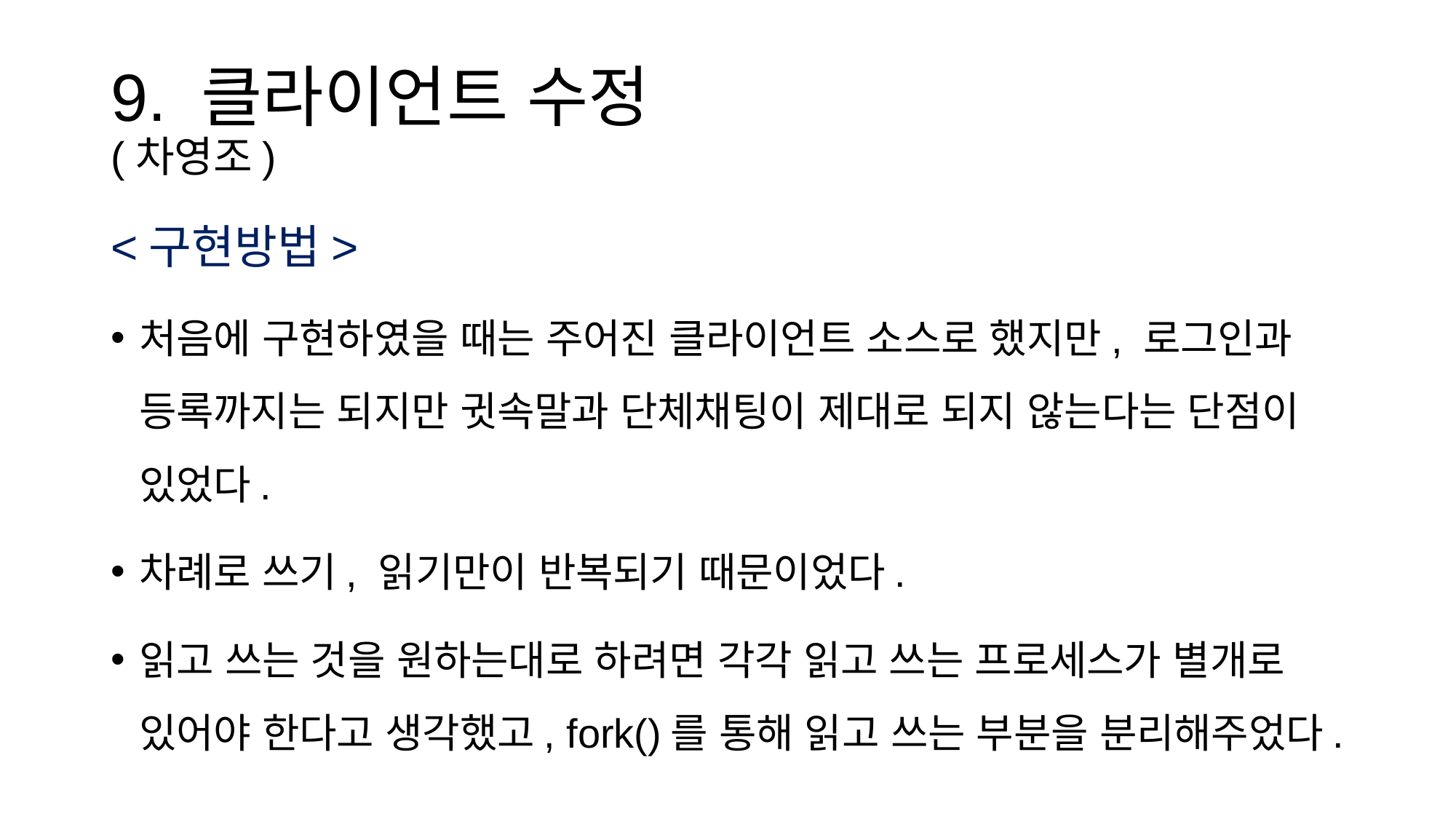

# 9. 클라이언트 수정 (차영조)
<구현방법>
처음에 구현하였을 때는 주어진 클라이언트 소스로 했지만, 로그인과 등록까지는 되지만 귓속말과 단체채팅이 제대로 되지 않는다는 단점이 있었다.
차례로 쓰기, 읽기만이 반복되기 때문이었다.
읽고 쓰는 것을 원하는대로 하려면 각각 읽고 쓰는 프로세스가 별개로 있어야 한다고 생각했고, fork()를 통해 읽고 쓰는 부분을 분리해주었다.